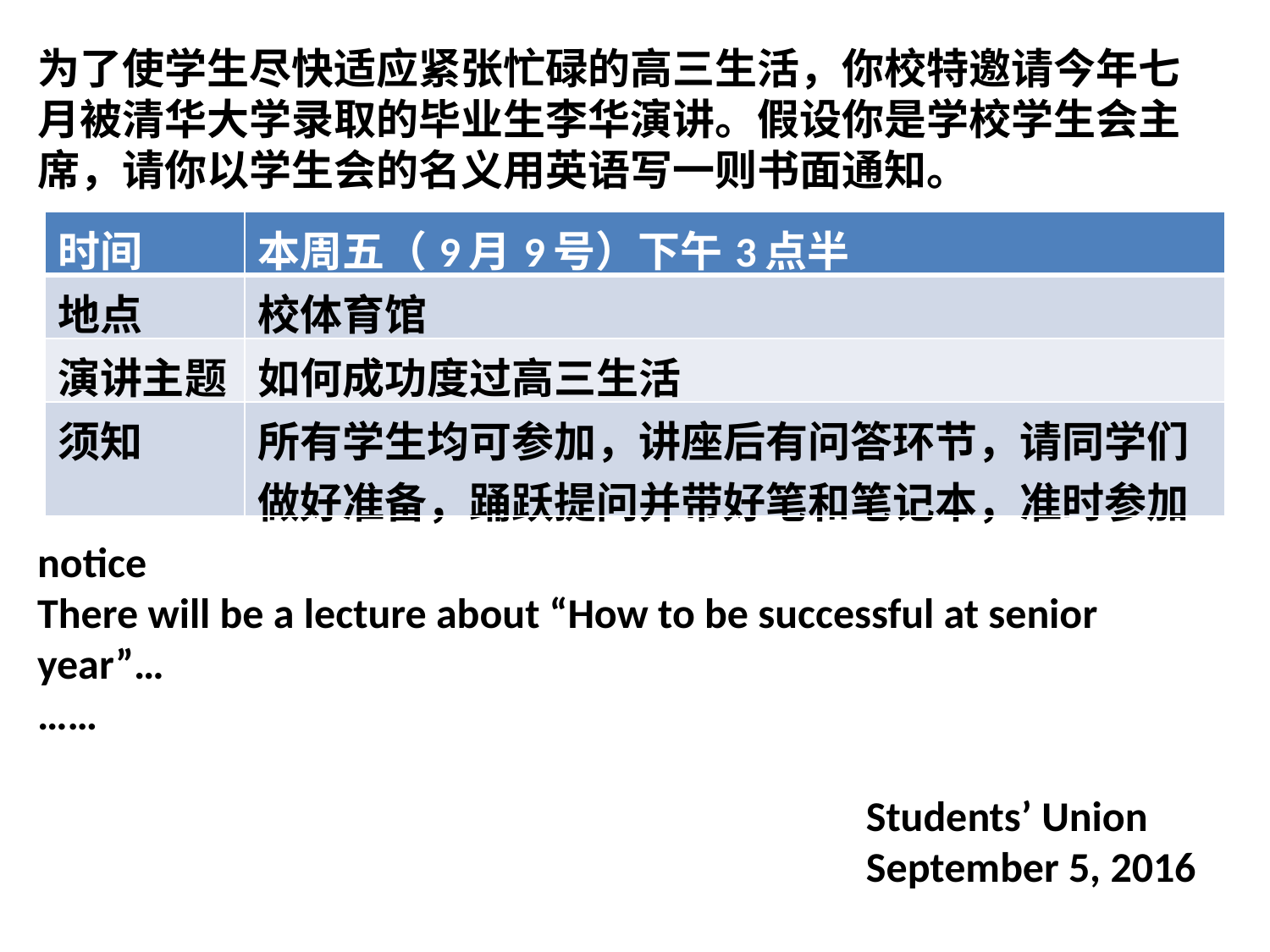

为了使学生尽快适应紧张忙碌的高三生活，你校特邀请今年七月被清华大学录取的毕业生李华演讲。假设你是学校学生会主席，请你以学生会的名义用英语写一则书面通知。
| 时间 | 本周五（9月9号）下午3点半 |
| --- | --- |
| 地点 | 校体育馆 |
| 演讲主题 | 如何成功度过高三生活 |
| 须知 | 所有学生均可参加，讲座后有问答环节，请同学们做好准备，踊跃提问并带好笔和笔记本，准时参加 |
notice
There will be a lecture about “How to be successful at senior year”…
……

                                                                                       Students’ Union
                                                                                       September 5, 2016